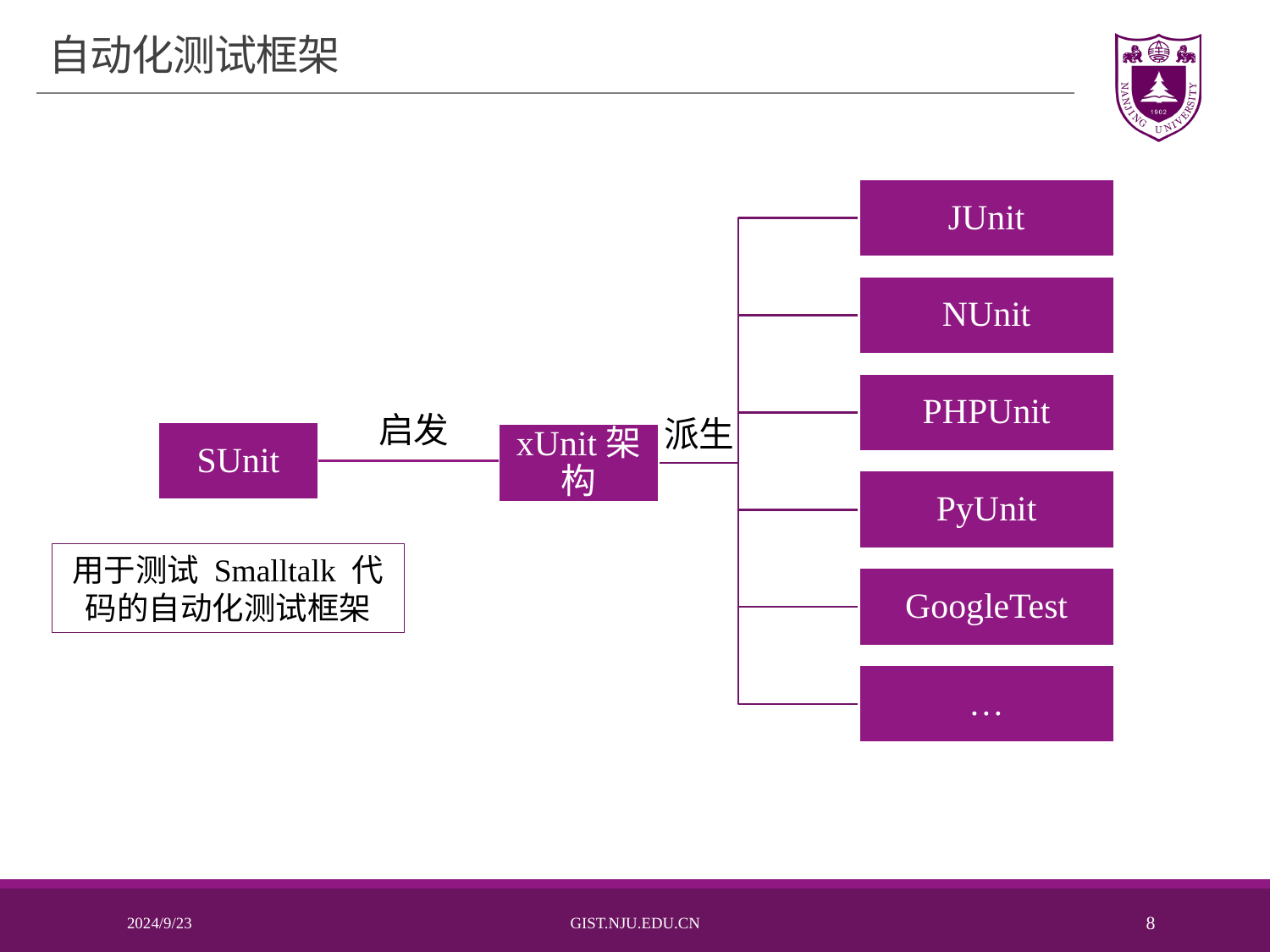

# 自动化测试框架

xUnit架构
JUnit
NUnit
PHPUnit
PyUnit
GoogleTest
…
启发
派生

SUnit
用于测试 Smalltalk 代码的自动化测试框架
2024/9/23
Gist.nju.edu.cn
8